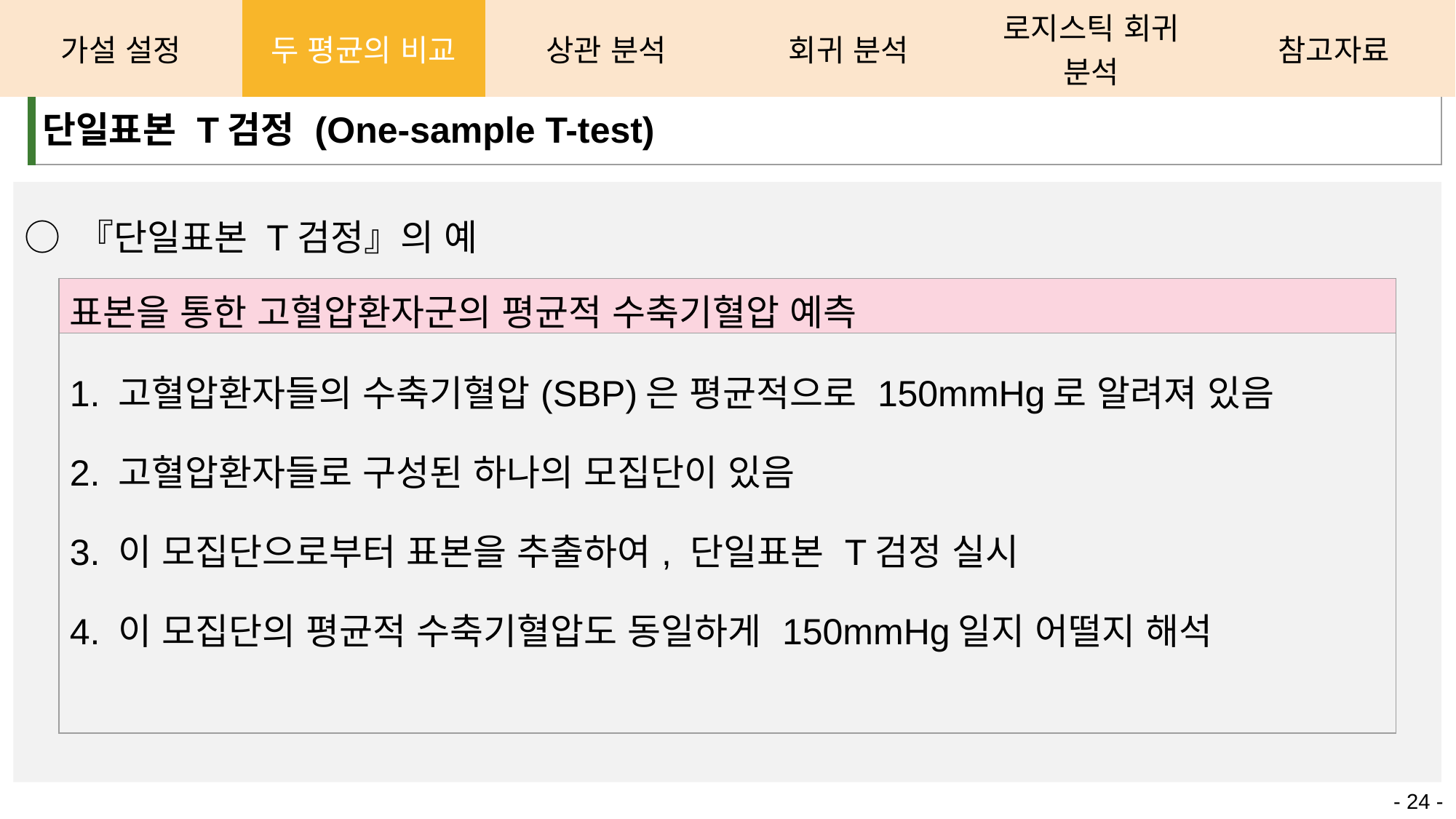

| 가설 설정 | 두 평균의 비교 | 상관 분석 | 회귀 분석 | 로지스틱 회귀 분석 | 참고자료 |
| --- | --- | --- | --- | --- | --- |
| 단일표본 T검정 (One-sample T-test) |
| --- |
○ 『단일표본 T검정』의 예

| 표본을 통한 고혈압환자군의 평균적 수축기혈압 예측 |
| --- |
| 1. 고혈압환자들의 수축기혈압(SBP)은 평균적으로 150mmHg로 알려져 있음 2. 고혈압환자들로 구성된 하나의 모집단이 있음 3. 이 모집단으로부터 표본을 추출하여, 단일표본 T검정 실시 4. 이 모집단의 평균적 수축기혈압도 동일하게 150mmHg일지 어떨지 해석 |
- 24 -